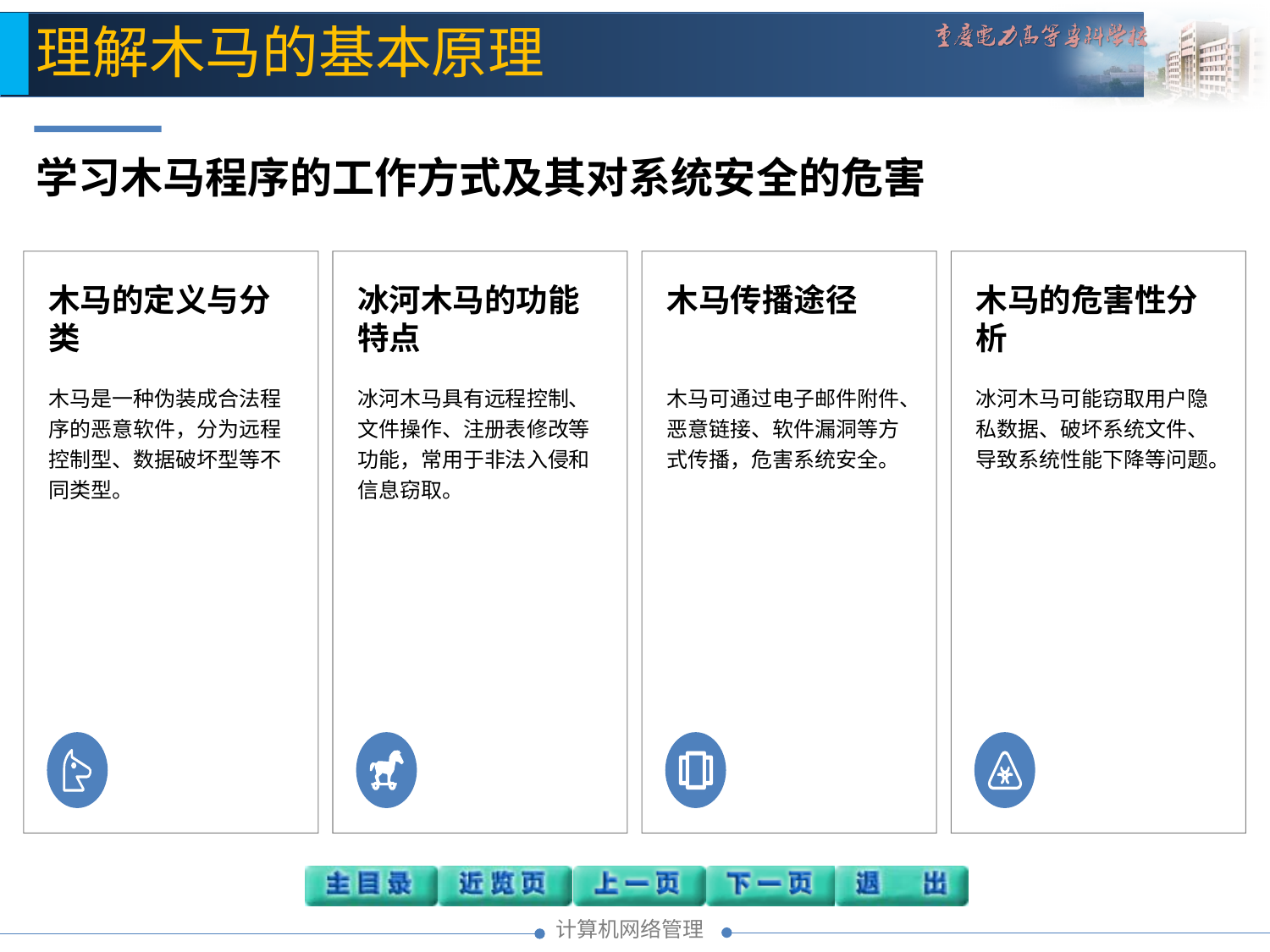

理解木马的基本原理
学习木马程序的工作方式及其对系统安全的危害

木马的定义与分类
木马是一种伪装成合法程序的恶意软件，分为远程控制型、数据破坏型等不同类型。

冰河木马的功能特点
冰河木马具有远程控制、文件操作、注册表修改等功能，常用于非法入侵和信息窃取。

木马传播途径
木马可通过电子邮件附件、恶意链接、软件漏洞等方式传播，危害系统安全。

木马的危害性分析
冰河木马可能窃取用户隐私数据、破坏系统文件、导致系统性能下降等问题。